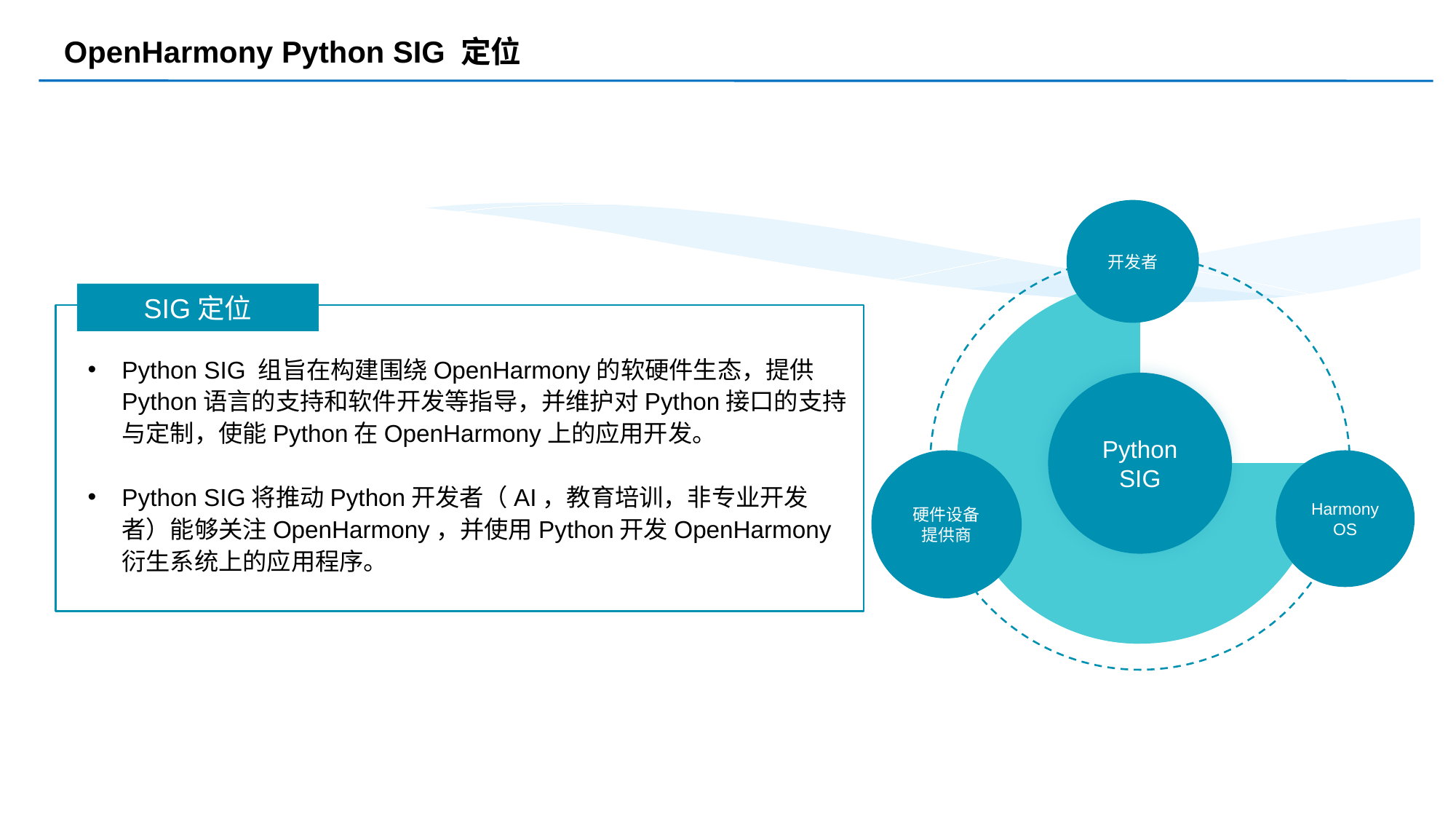

OpenHarmony Python SIG 定位

开发者
公板SIG

Python SIG

硬件设备
提供商
Harmony OS
SIG定位

Python SIG 组旨在构建围绕OpenHarmony的软硬件生态，提供Python语言的支持和软件开发等指导，并维护对Python接口的支持与定制，使能Python在OpenHarmony上的应用开发。

Python SIG将推动Python开发者（AI，教育培训，非专业开发者）能够关注OpenHarmony，并使用Python开发OpenHarmony衍生系统上的应用程序。